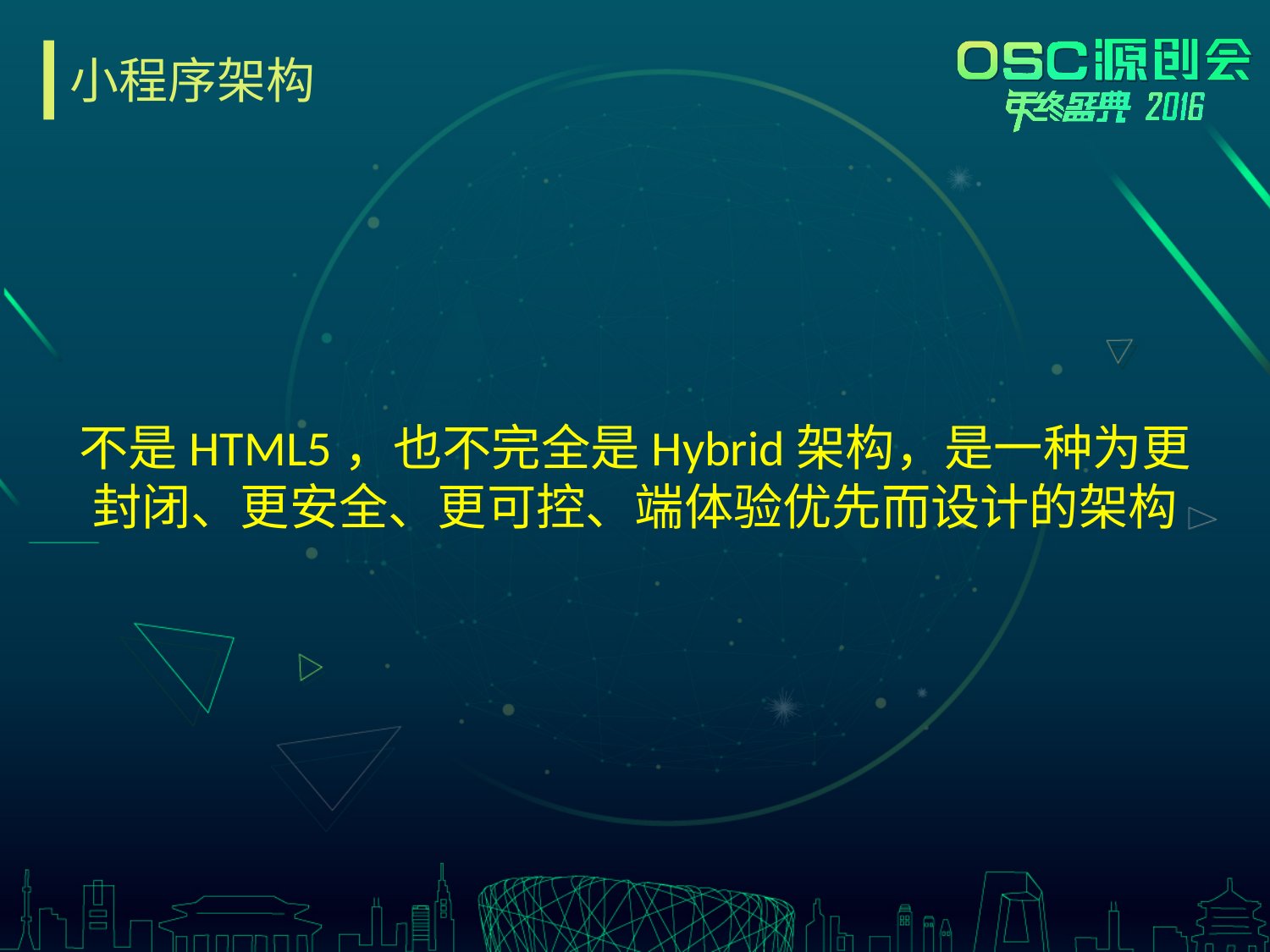

# 小程序架构
不是HTML5，也不完全是Hybrid架构，是一种为更封闭、更安全、更可控、端体验优先而设计的架构